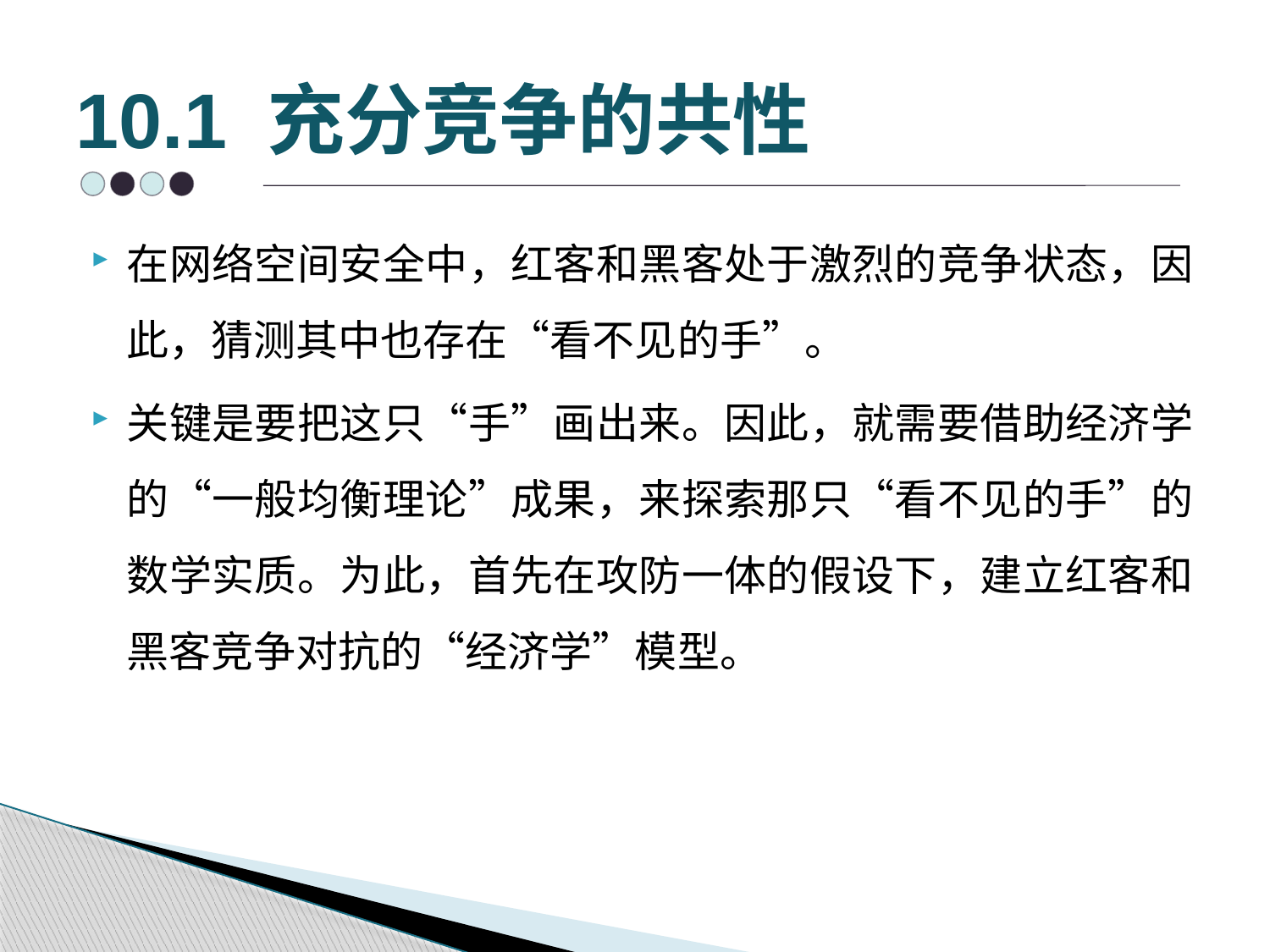

# 10.1 充分竞争的共性

在网络空间安全中，红客和黑客处于激烈的竞争状态，因此，猜测其中也存在“看不见的手”。
关键是要把这只“手”画出来。因此，就需要借助经济学的“一般均衡理论”成果，来探索那只“看不见的手”的数学实质。为此，首先在攻防一体的假设下，建立红客和黑客竞争对抗的“经济学”模型。